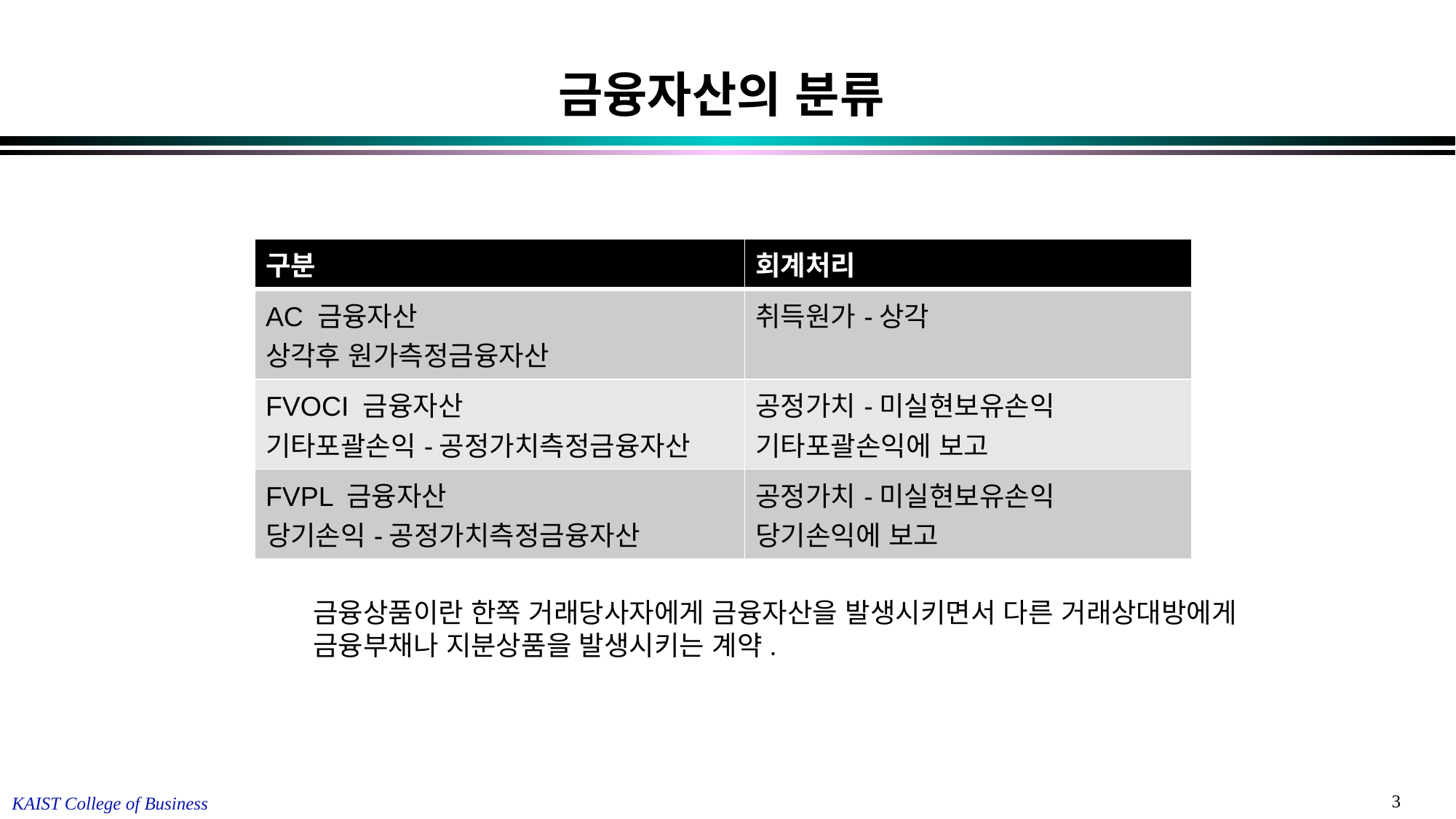

# 금융자산의 분류
| 구분 | 회계처리 |
| --- | --- |
| AC 금융자산 상각후 원가측정금융자산 | 취득원가-상각 |
| FVOCI 금융자산 기타포괄손익-공정가치측정금융자산 | 공정가치-미실현보유손익 기타포괄손익에 보고 |
| FVPL 금융자산 당기손익-공정가치측정금융자산 | 공정가치-미실현보유손익 당기손익에 보고 |
금융상품이란 한쪽 거래당사자에게 금융자산을 발생시키면서 다른 거래상대방에게
금융부채나 지분상품을 발생시키는 계약.